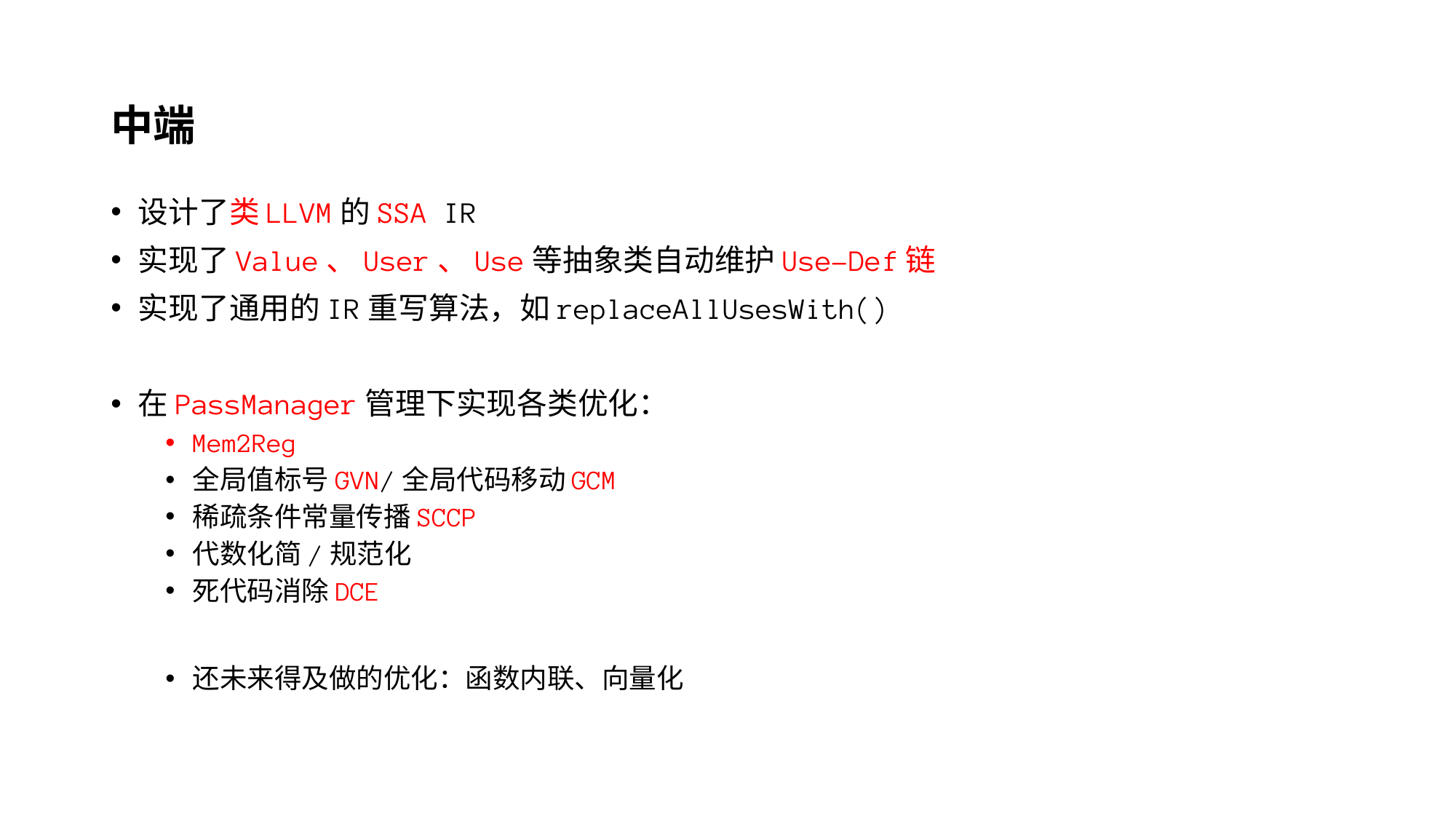

# 中端
设计了类LLVM的SSA IR
实现了Value、User、Use等抽象类自动维护Use-Def链
实现了通用的IR重写算法，如replaceAllUsesWith()

在PassManager管理下实现各类优化：
Mem2Reg
全局值标号GVN/全局代码移动GCM
稀疏条件常量传播SCCP
代数化简/规范化
死代码消除DCE

还未来得及做的优化：函数内联、向量化